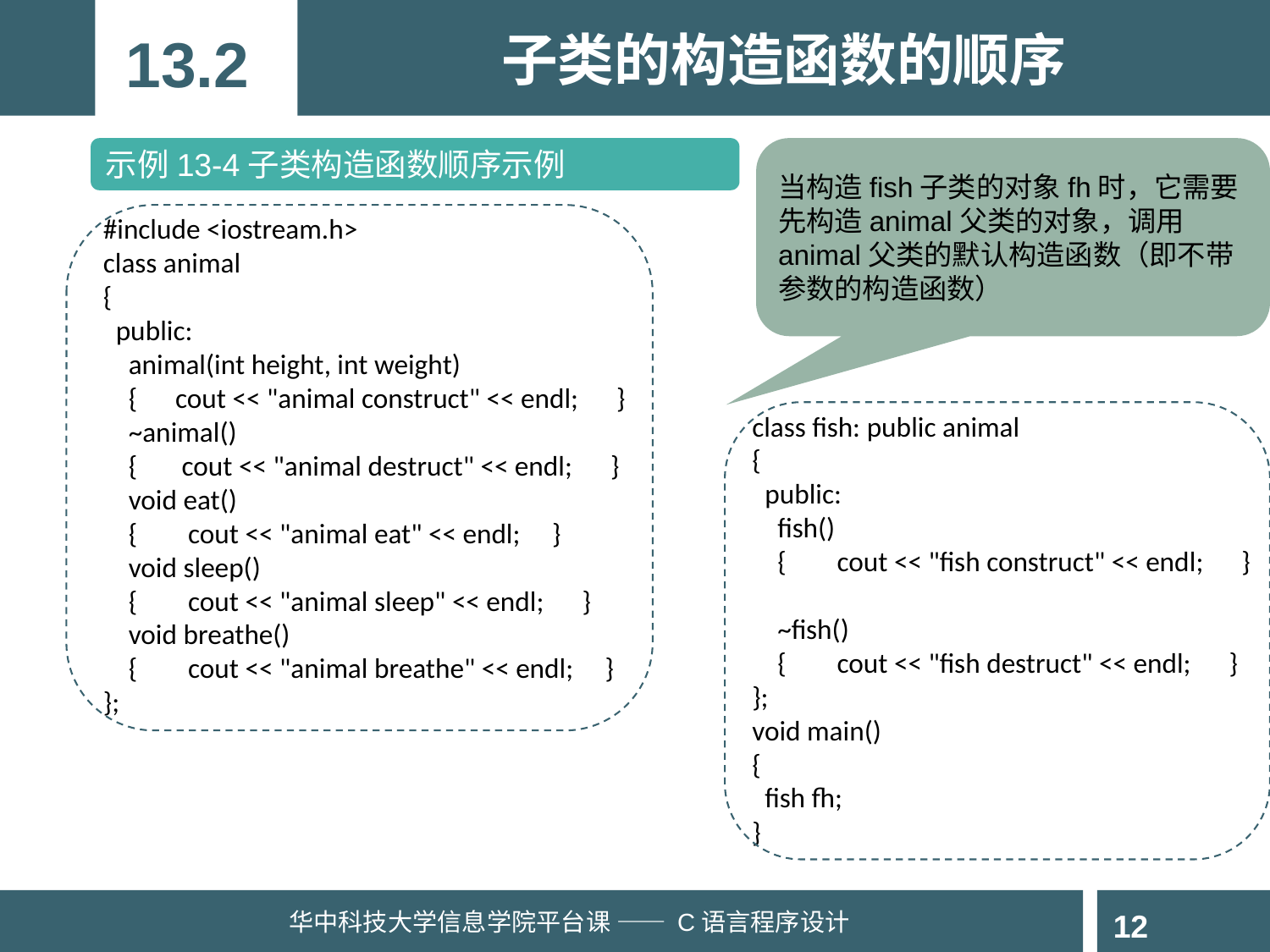

子类的构造函数的顺序
13.2
示例13-4子类构造函数顺序示例
当构造fish子类的对象fh时，它需要先构造animal父类的对象，调用animal父类的默认构造函数（即不带参数的构造函数）

#include <iostream.h>
class animal
{
  public:
    animal(int height, int weight)
    {      cout << "animal construct" << endl;      }
    ~animal()
    {       cout << "animal destruct" << endl;      }
    void eat()
    {        cout << "animal eat" << endl;     }
    void sleep()
    {        cout << "animal sleep" << endl;      }
    void breathe()
    {        cout << "animal breathe" << endl;     }
};

class fish: public animal
{
  public:
    fish()
    {        cout << "fish construct" << endl;      }
    ~fish()
    {        cout << "fish destruct" << endl;      }
};
void main()
{
  fish fh;
}